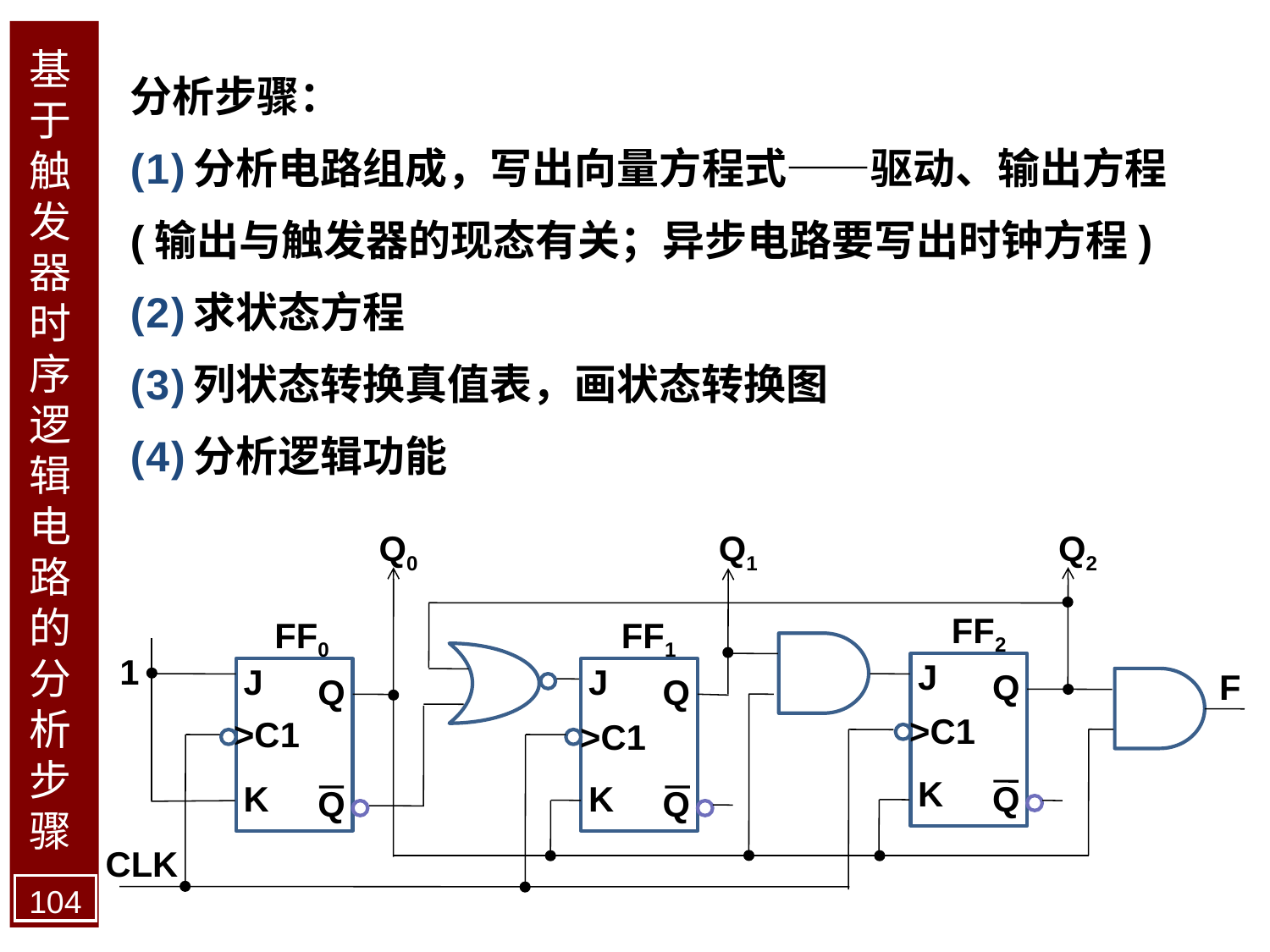

基于触发器时序逻辑电路的分析步骤
分析步骤：
分析电路组成，写出向量方程式——驱动、输出方程
(输出与触发器的现态有关；异步电路要写出时钟方程)
求状态方程
列状态转换真值表，画状态转换图
分析逻辑功能
Q0
Q1
Q2

FF2
FF0
FF1

1

J

J
J

F
Q

Q
Q

>C1
>C1
>C1

K
K
K
Q
Q
Q

CLK

104